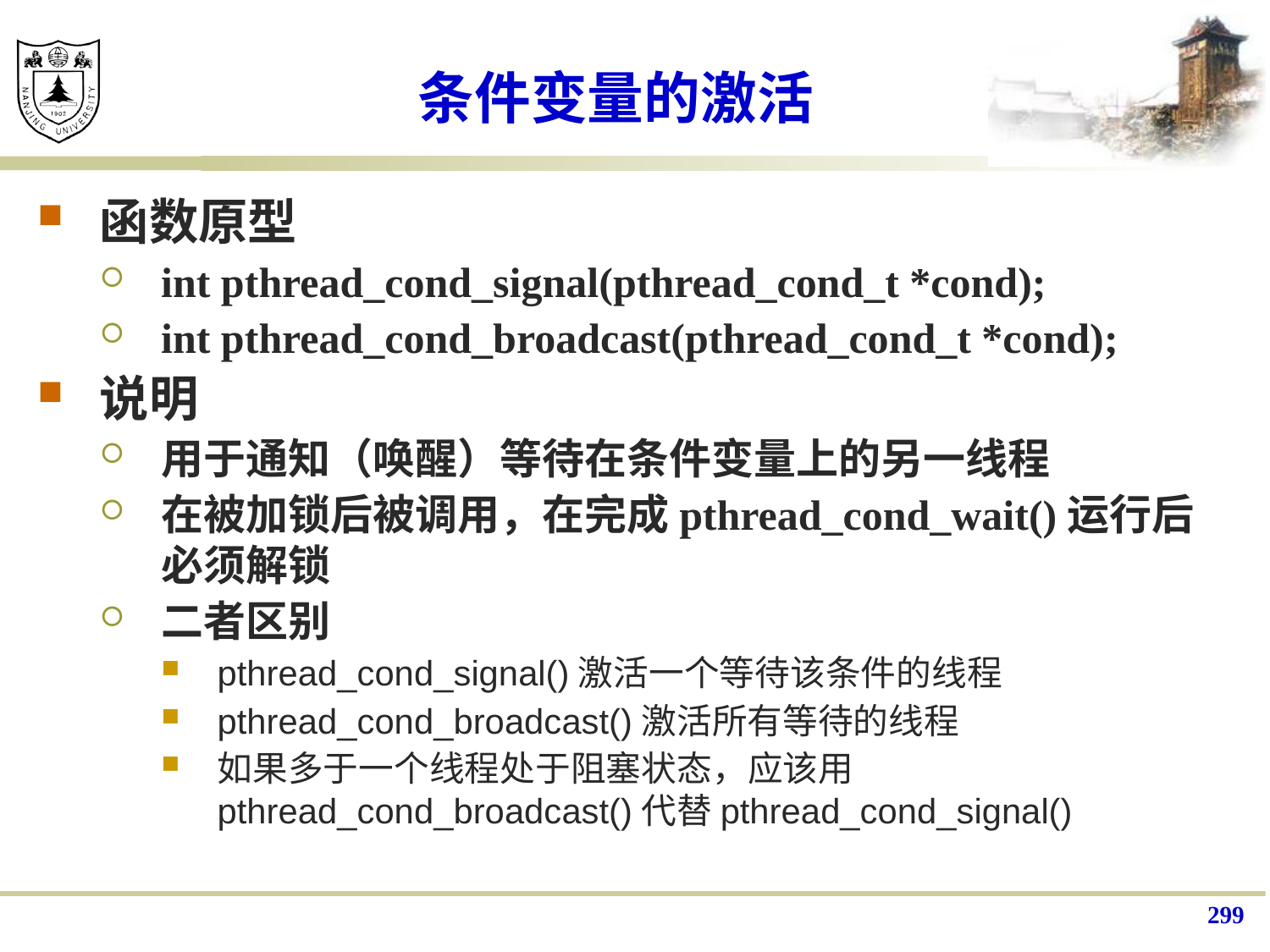

# 条件变量的激活
函数原型
int pthread_cond_signal(pthread_cond_t *cond);
int pthread_cond_broadcast(pthread_cond_t *cond);
说明
用于通知（唤醒）等待在条件变量上的另一线程
在被加锁后被调用，在完成pthread_cond_wait()运行后必须解锁
二者区别
pthread_cond_signal()激活一个等待该条件的线程
pthread_cond_broadcast()激活所有等待的线程
如果多于一个线程处于阻塞状态，应该用pthread_cond_broadcast()代替pthread_cond_signal()
299